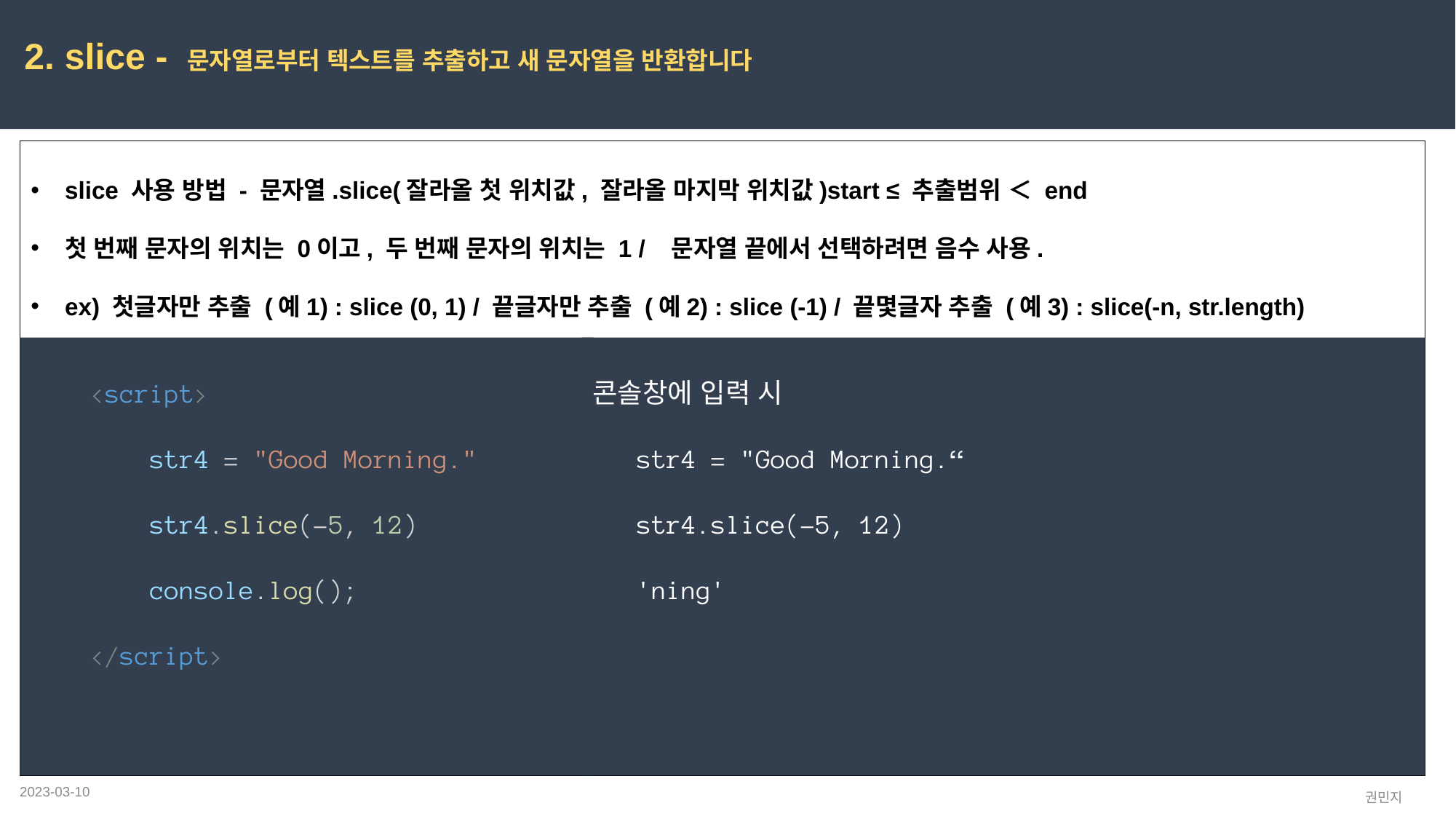

2. slice - 문자열로부터 텍스트를 추출하고 새 문자열을 반환합니다
slice 사용 방법 - 문자열.slice(잘라올 첫 위치값, 잘라올 마지막 위치값)start ≤ 추출범위 ＜ end
첫 번째 문자의 위치는 0이고, 두 번째 문자의 위치는 1 /   문자열 끝에서 선택하려면 음수 사용.
ex) 첫글자만 추출 (예1) : slice (0, 1) / 끝글자만 추출 (예2) : slice (-1) / 끝몇글자 추출 (예3) : slice(-n, str.length)
    <script>
        str4 = "Good Morning."
        str4.slice(-5, 12)
        console.log();
    </script>
콘솔창에 입력 시
   str4 = "Good Morning.“
   str4.slice(-5, 12)
   'ning'
2023-03-10
권민지